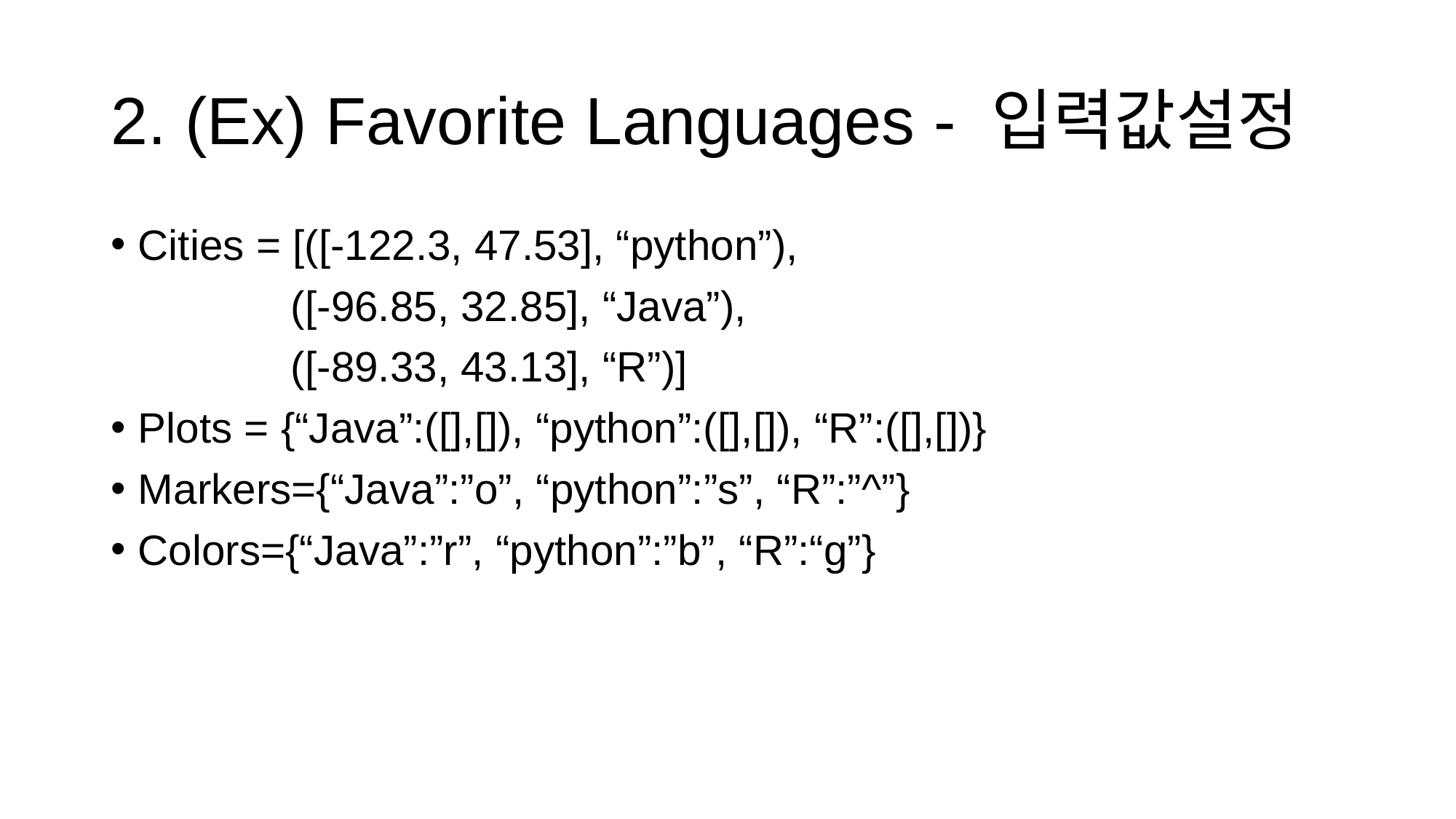

# 2. (Ex) Favorite Languages - 입력값설정
Cities = [([-122.3, 47.53], “python”),
	      ([-96.85, 32.85], “Java”),
	      ([-89.33, 43.13], “R”)]
Plots = {“Java”:([],[]), “python”:([],[]), “R”:([],[])}
Markers={“Java”:”o”, “python”:”s”, “R”:”^”}
Colors={“Java”:”r”, “python”:”b”, “R”:“g”}